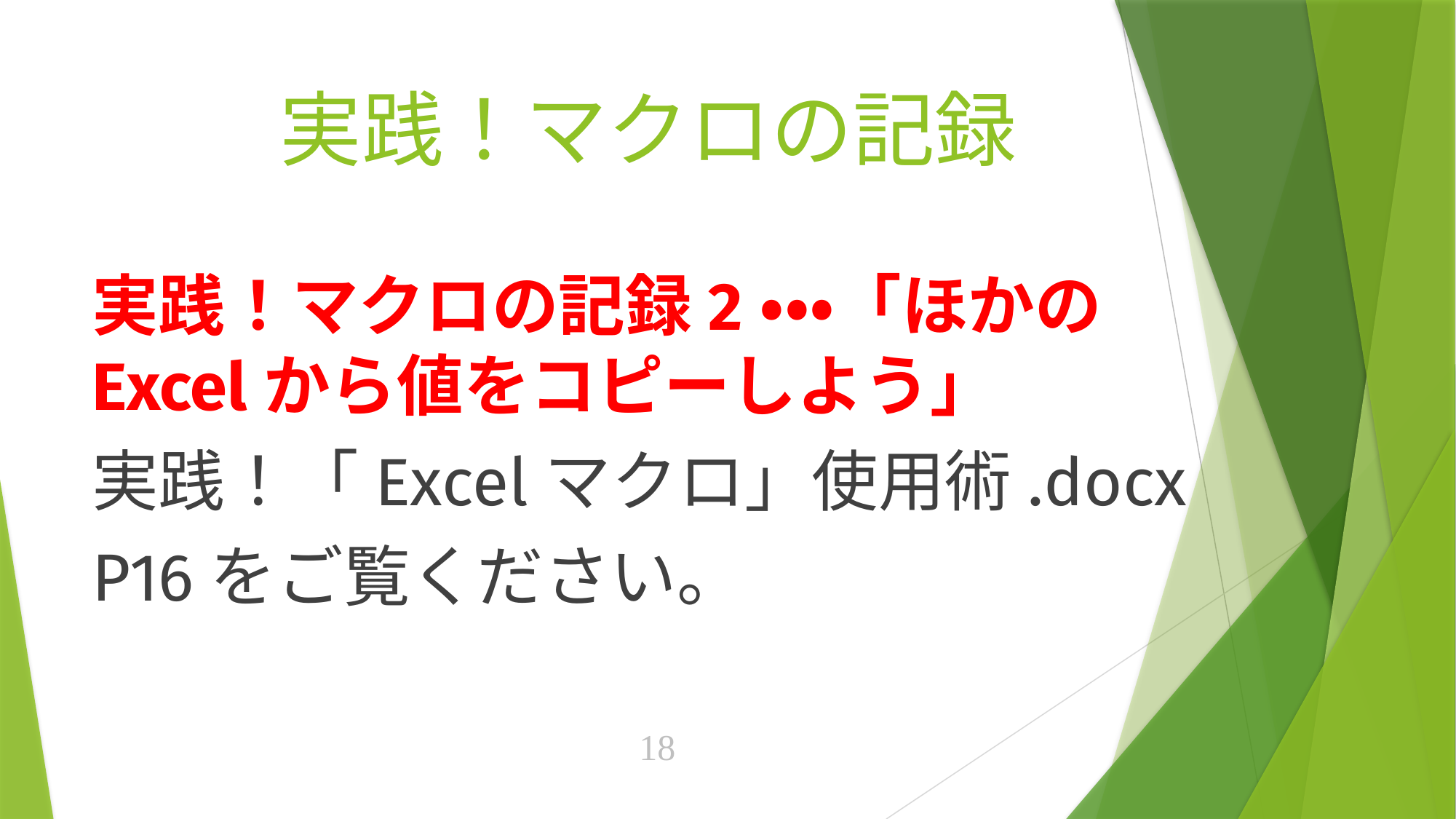

# 実践！マクロの記録
実践！マクロの記録2・・・「ほかのExcelから値をコピーしよう」
実践！「Excelマクロ」使用術.docx
P16をご覧ください。
18